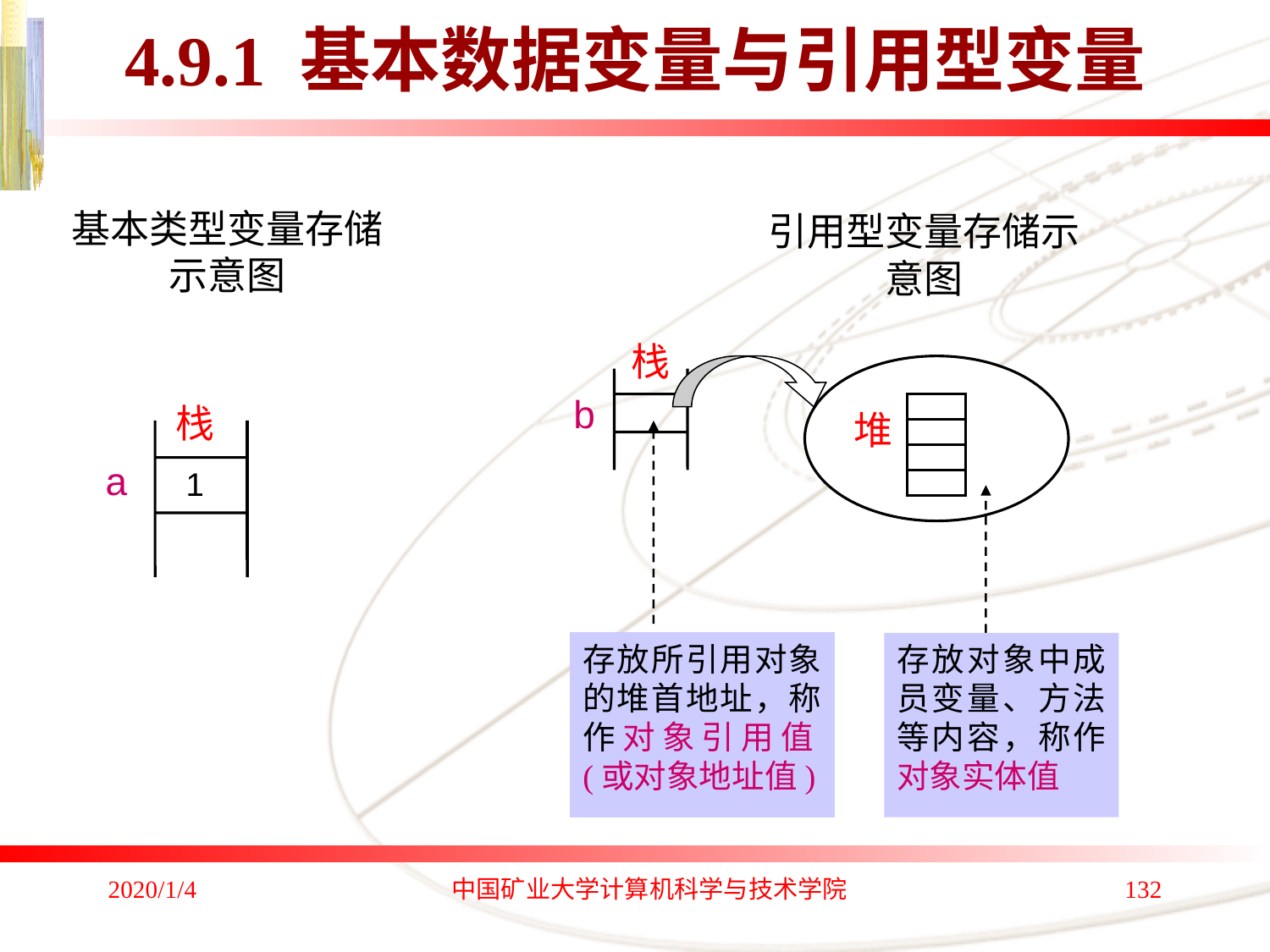

# 4.9.1 基本数据变量与引用型变量
基本类型变量存储示意图
引用型变量存储示意图
栈

b

堆

存放所引用对象的堆首地址，称作对象引用值(或对象地址值)
存放对象中成员变量、方法等内容，称作对象实体值
栈

a

1

2020/1/4
中国矿业大学计算机科学与技术学院
132